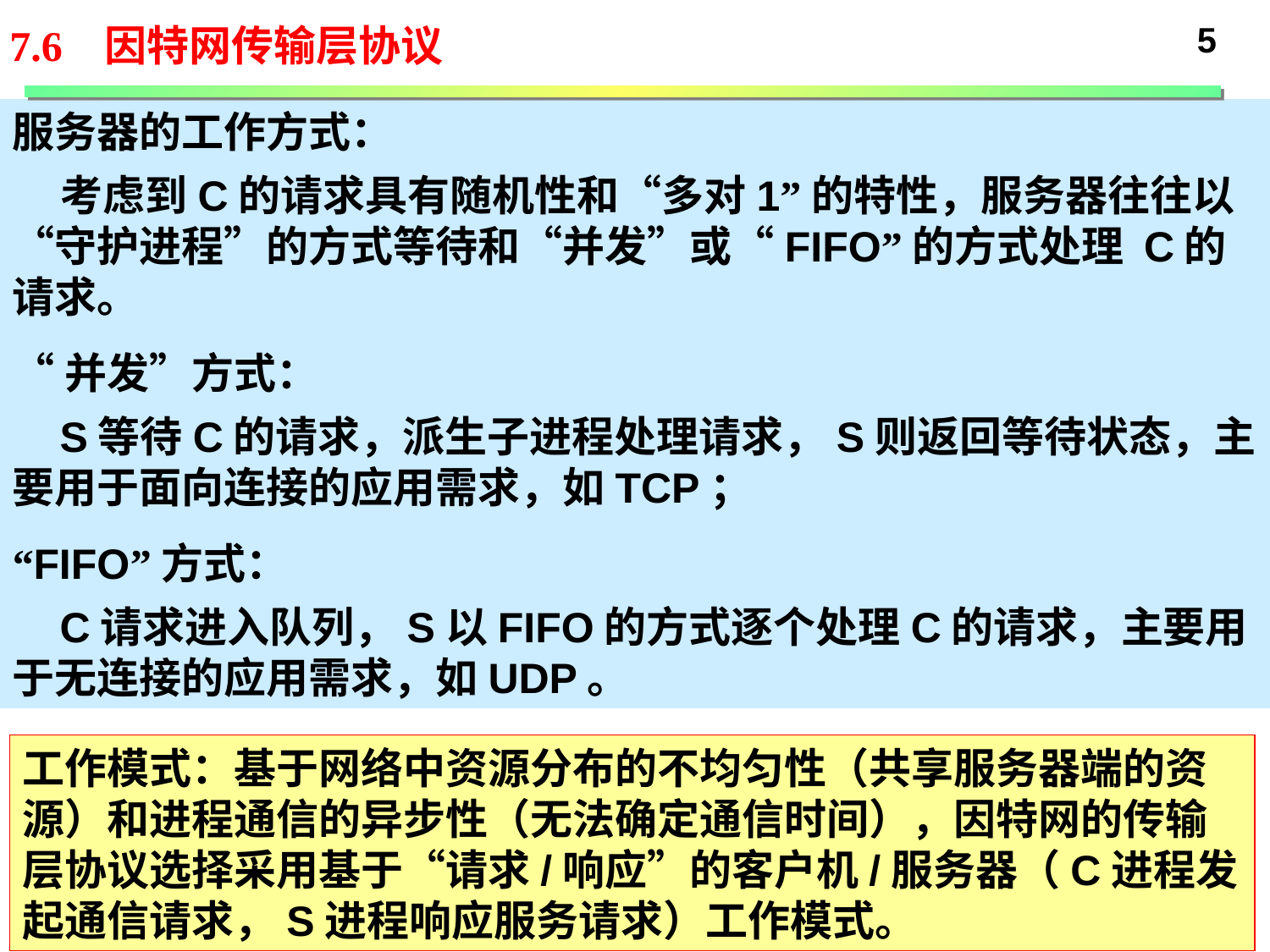

5
7.6   因特网传输层协议

服务器的工作方式：
    考虑到C的请求具有随机性和“多对1”的特性，服务器往往以“守护进程”的方式等待和“并发”或“FIFO”的方式处理 C的请求。
“并发”方式：
    S等待C的请求，派生子进程处理请求，S则返回等待状态，主要用于面向连接的应用需求，如TCP；
“FIFO”方式：
    C请求进入队列，S以FIFO的方式逐个处理C的请求，主要用于无连接的应用需求，如UDP。
工作模式：基于网络中资源分布的不均匀性（共享服务器端的资源）和进程通信的异步性（无法确定通信时间），因特网的传输层协议选择采用基于“请求/响应”的客户机/服务器（C进程发起通信请求，S进程响应服务请求）工作模式。